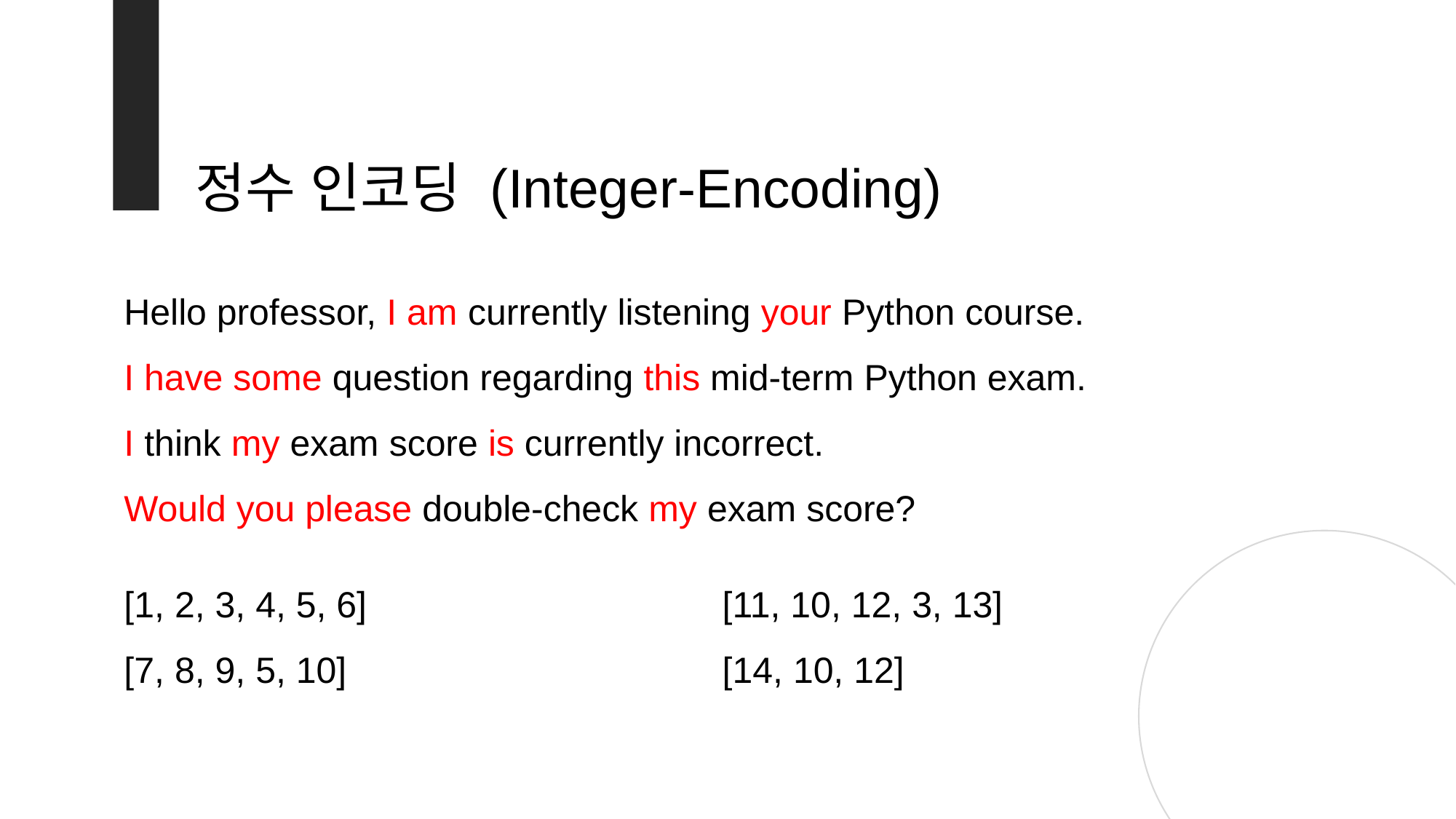

정수 인코딩 (Integer-Encoding)
Hello professor, I am currently listening your Python course.
I have some question regarding this mid-term Python exam.
I think my exam score is currently incorrect.
Would you please double-check my exam score?
[1, 2, 3, 4, 5, 6]
[7, 8, 9, 5, 10]
[11, 10, 12, 3, 13]
[14, 10, 12]